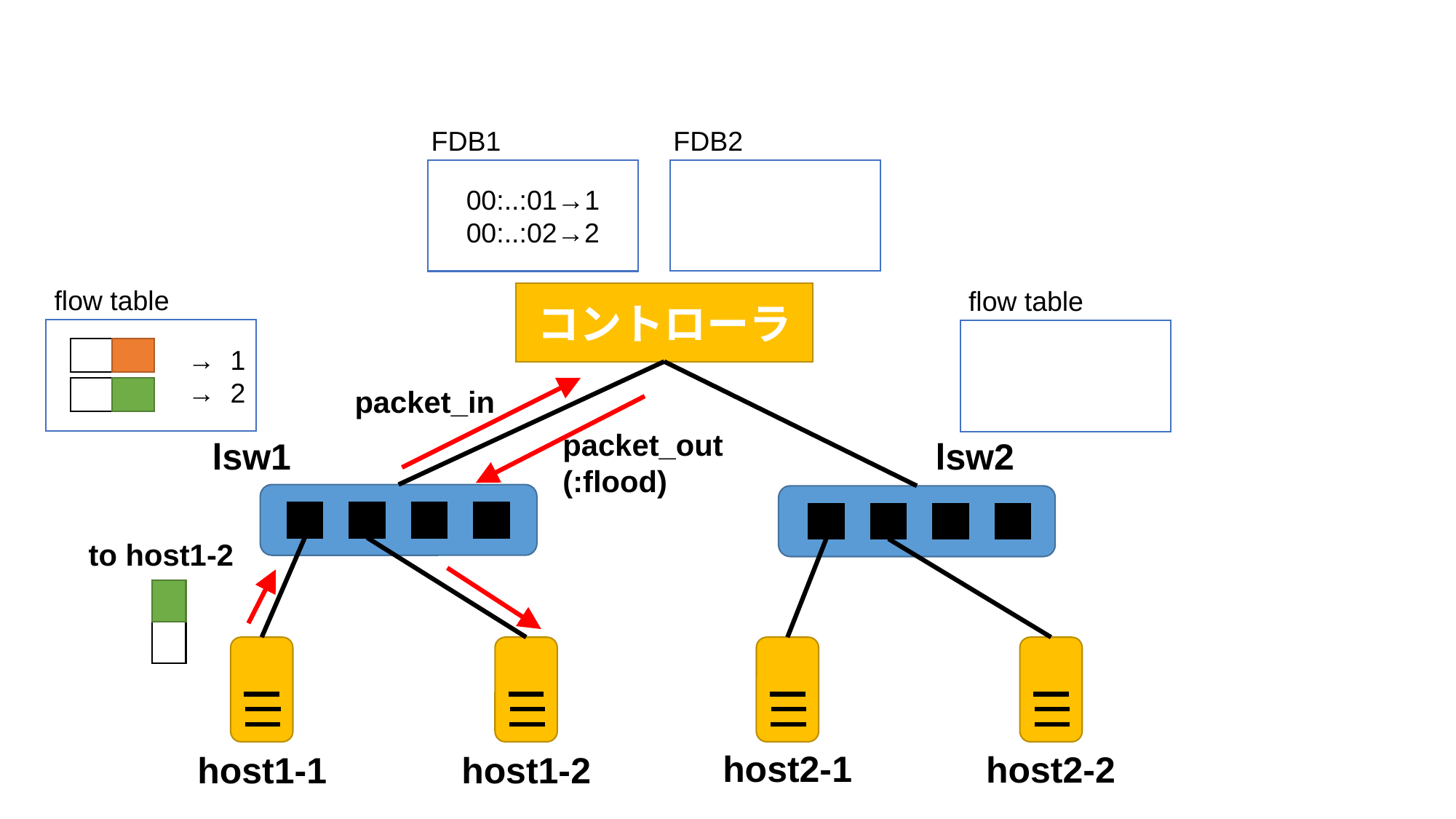

FDB2

FDB1
00:..:01→1
00:..:02→2
flow table
→  1
→  2
flow table

コントローラ

packet_in
packet_out
(:flood)
lsw1
lsw2

to host1-2

host2-1
host2-2
host1-2
host1-1